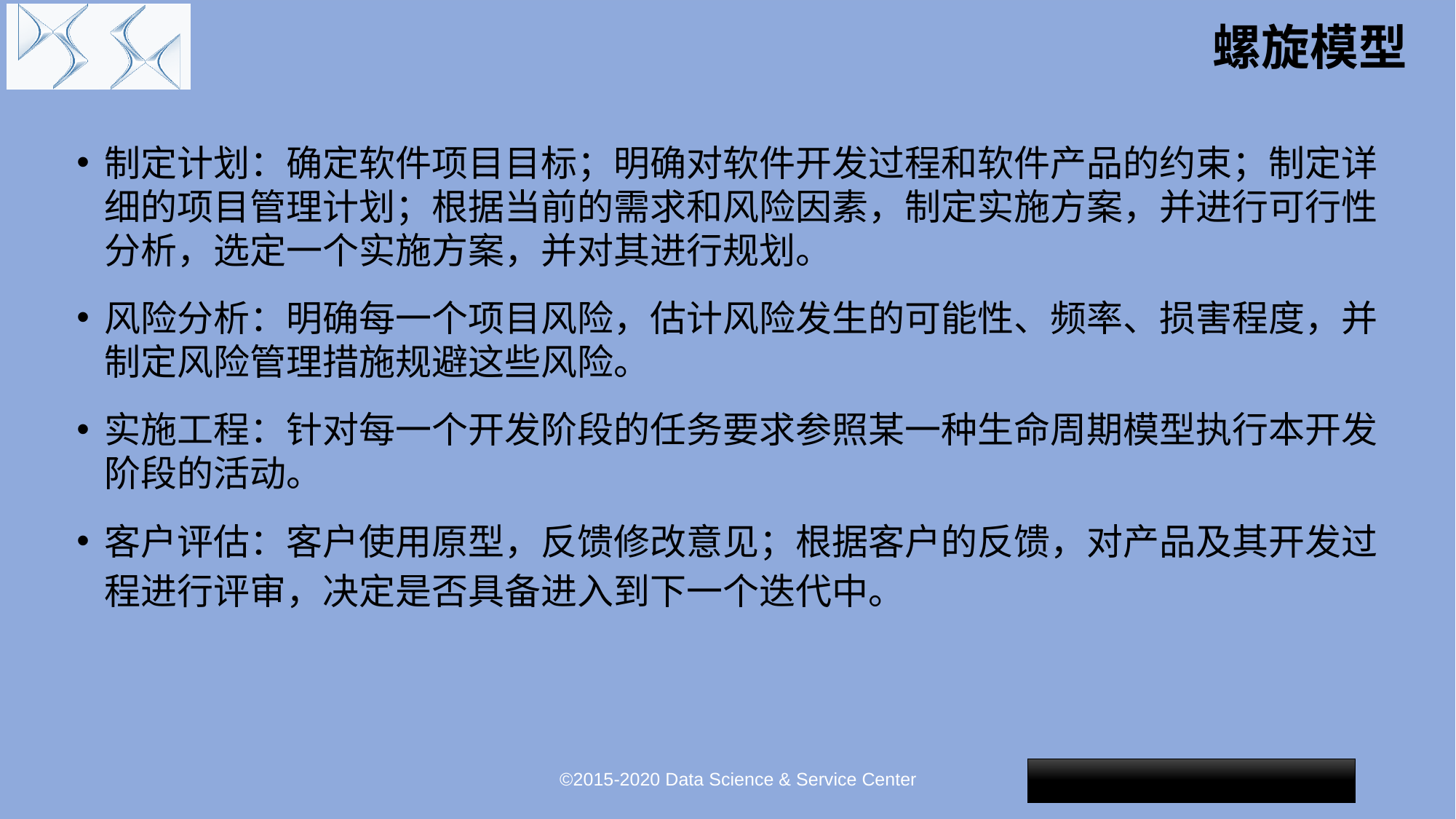

# 螺旋模型
制定计划：确定软件项目目标；明确对软件开发过程和软件产品的约束；制定详细的项目管理计划；根据当前的需求和风险因素，制定实施方案，并进行可行性分析，选定一个实施方案，并对其进行规划。
风险分析：明确每一个项目风险，估计风险发生的可能性、频率、损害程度，并制定风险管理措施规避这些风险。
实施工程：针对每一个开发阶段的任务要求参照某一种生命周期模型执行本开发阶段的活动。
客户评估：客户使用原型，反馈修改意见；根据客户的反馈，对产品及其开发过程进行评审，决定是否具备进入到下一个迭代中。

©2015-2020 Data Science & Service Center
23